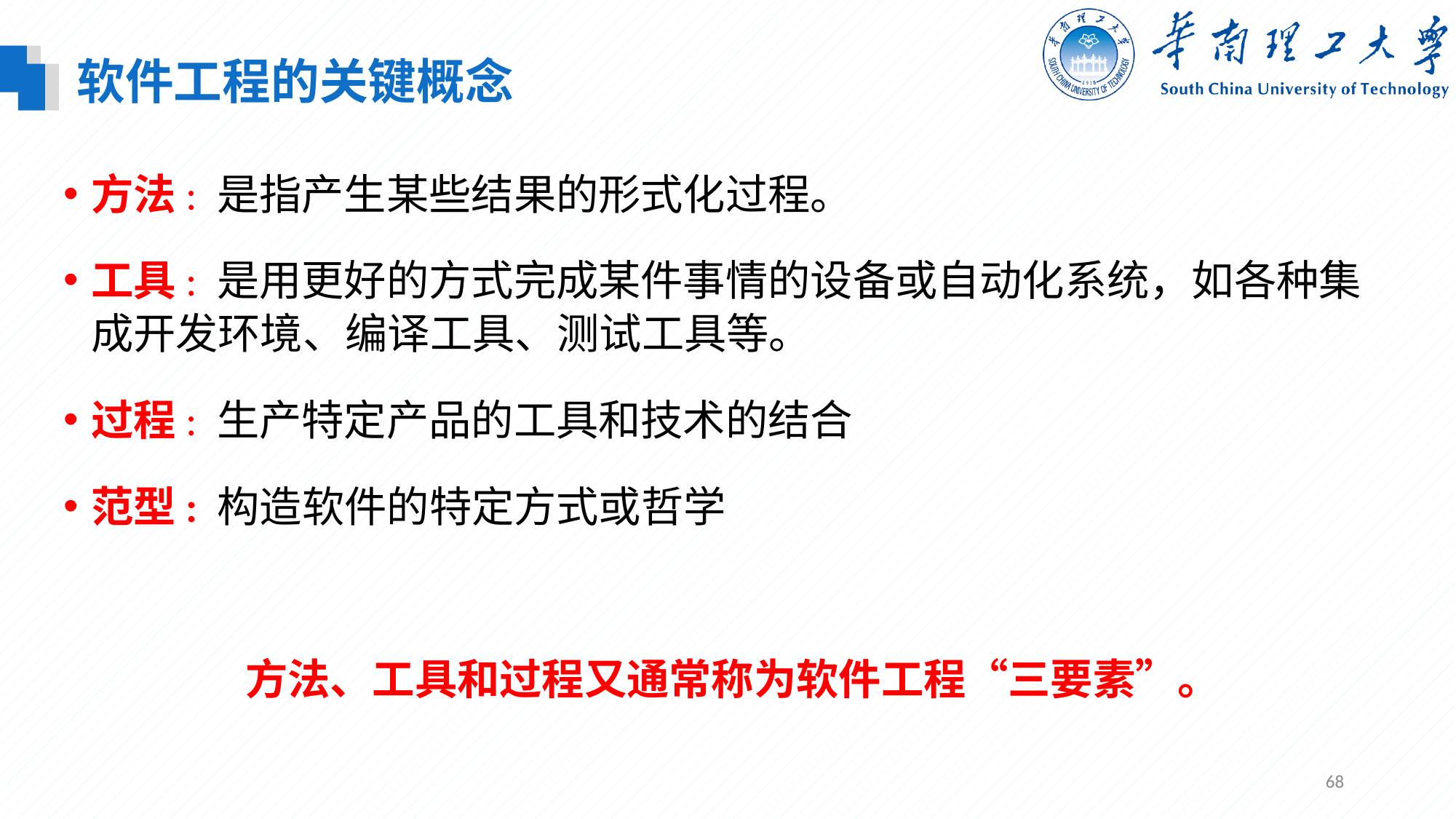

软件工程的关键概念
方法: 是指产生某些结果的形式化过程。
工具: 是用更好的方式完成某件事情的设备或自动化系统，如各种集成开发环境、编译工具、测试工具等。
过程: 生产特定产品的工具和技术的结合
范型: 构造软件的特定方式或哲学

方法、工具和过程又通常称为软件工程“三要素”。
68